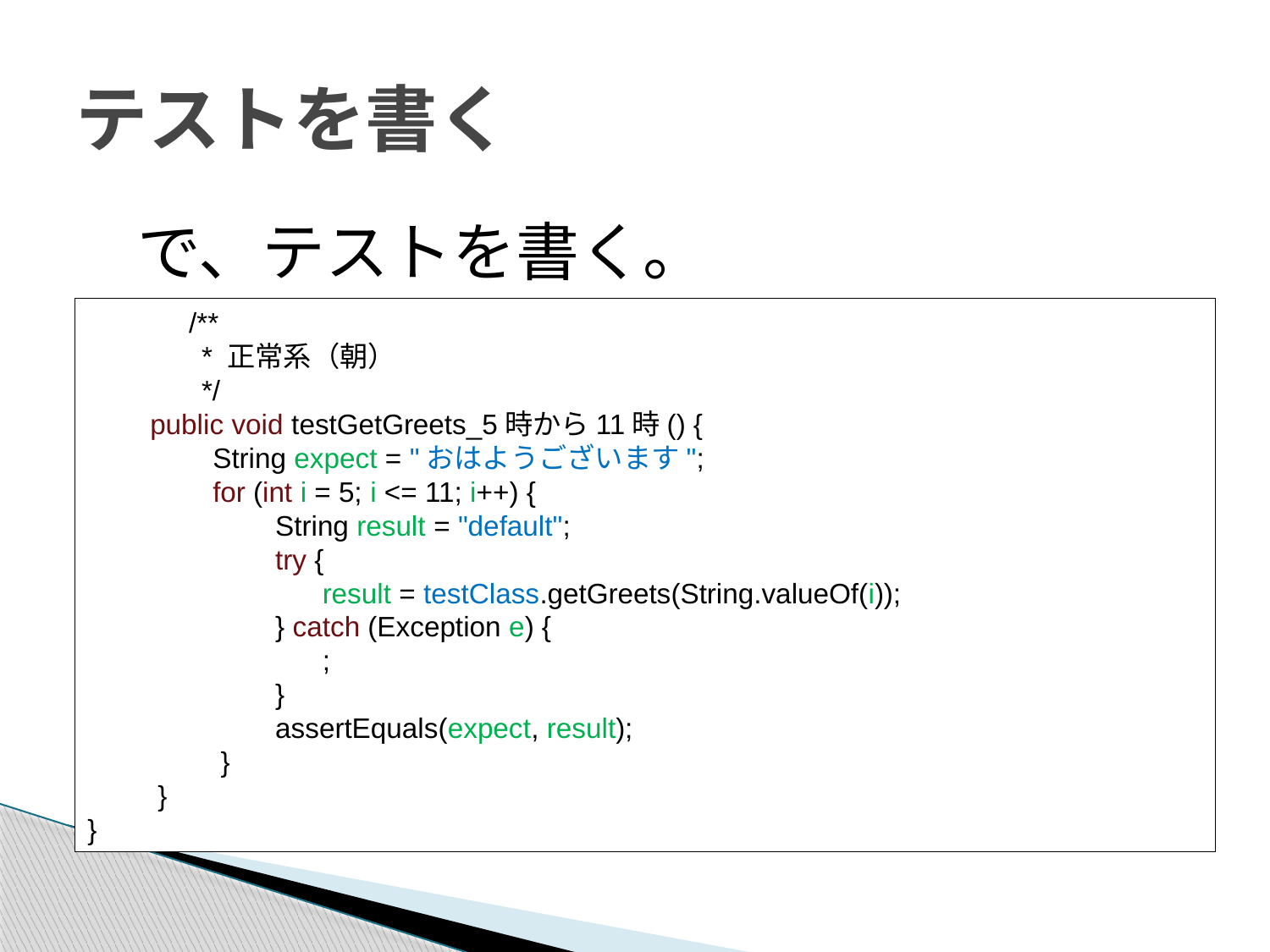

# テストを書く
で、テストを書く。
   　　  /**
   　　    * 正常系（朝）
   　　    */
        public void testGetGreets_5時から11時() {
                String expect = "おはようございます";
                for (int i = 5; i <= 11; i++) {
                        String result = "default";
                        try {
                              result = testClass.getGreets(String.valueOf(i));
                        } catch (Exception e) {
                              ;
                        }
                        assertEquals(expect, result);
                 }
         }
}